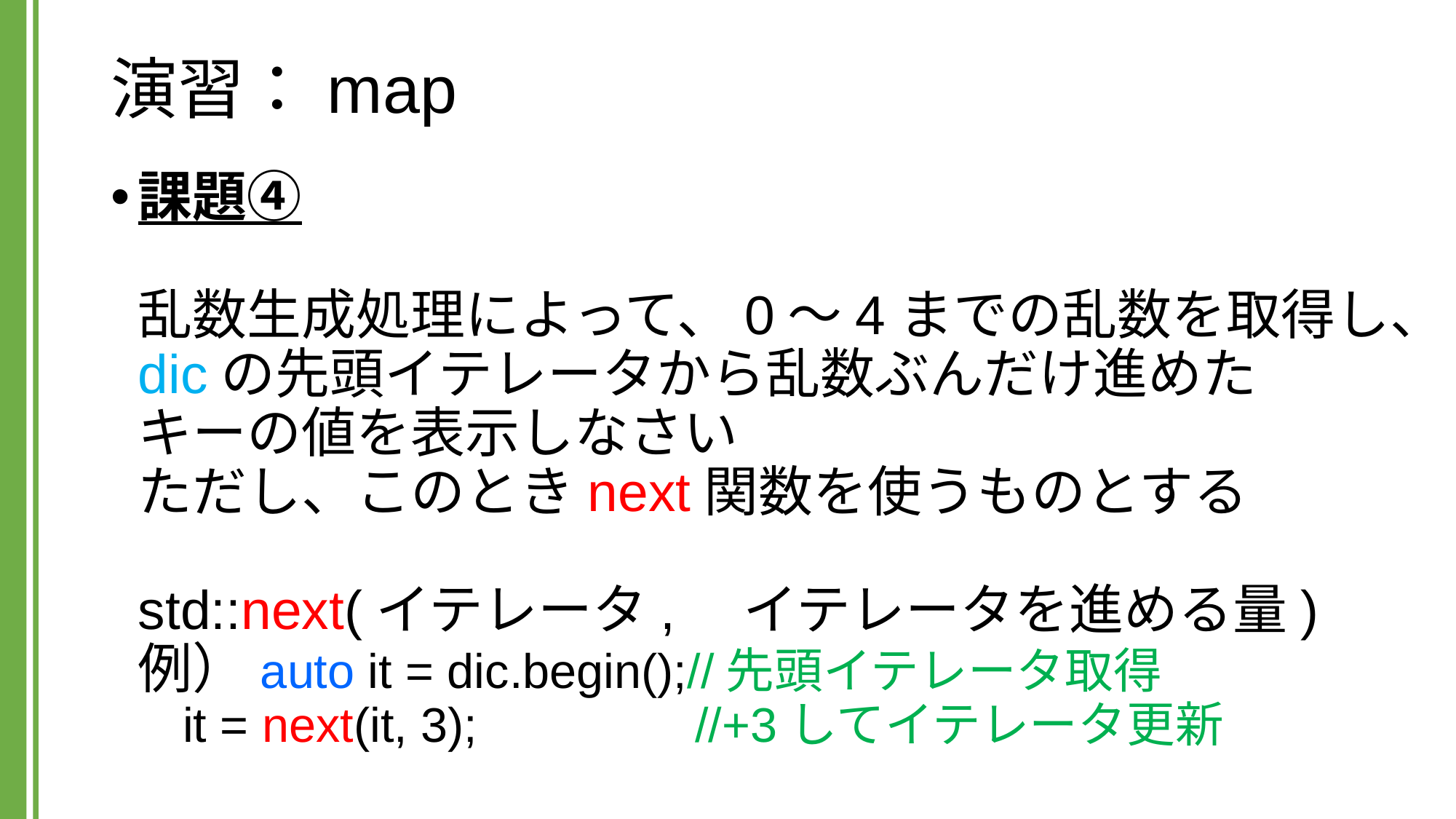

# 演習：map
課題④
乱数生成処理によって、0～4までの乱数を取得し、dicの先頭イテレータから乱数ぶんだけ進めた
キーの値を表示しなさい
ただし、このときnext関数を使うものとする
std::next(イテレータ,　イテレータを進める量)
例）auto it = dic.begin();//先頭イテレータ取得
   it = next(it, 3);　　　　//+3してイテレータ更新